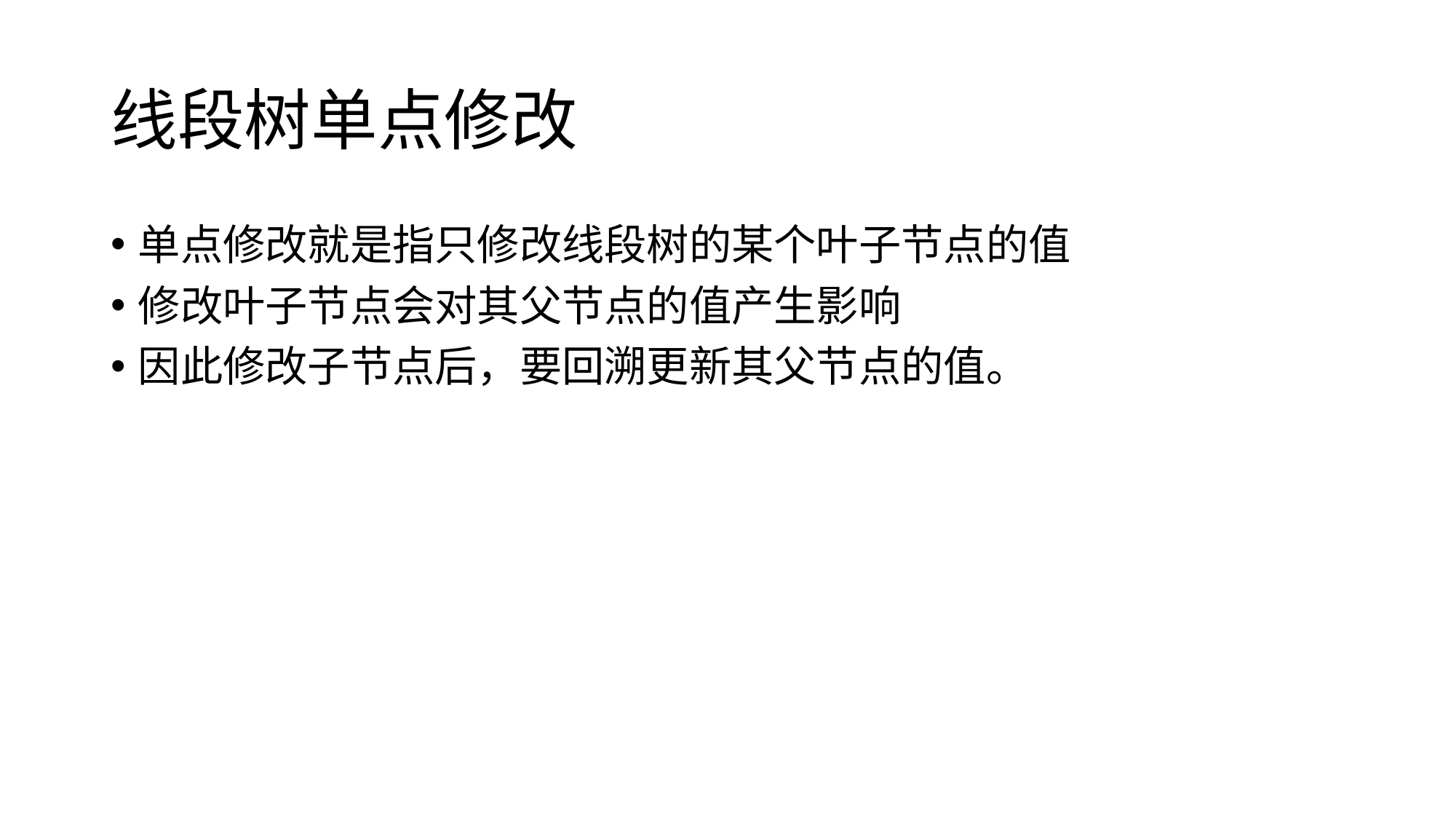

# 线段树单点修改
单点修改就是指只修改线段树的某个叶子节点的值
修改叶子节点会对其父节点的值产生影响
因此修改子节点后，要回溯更新其父节点的值。